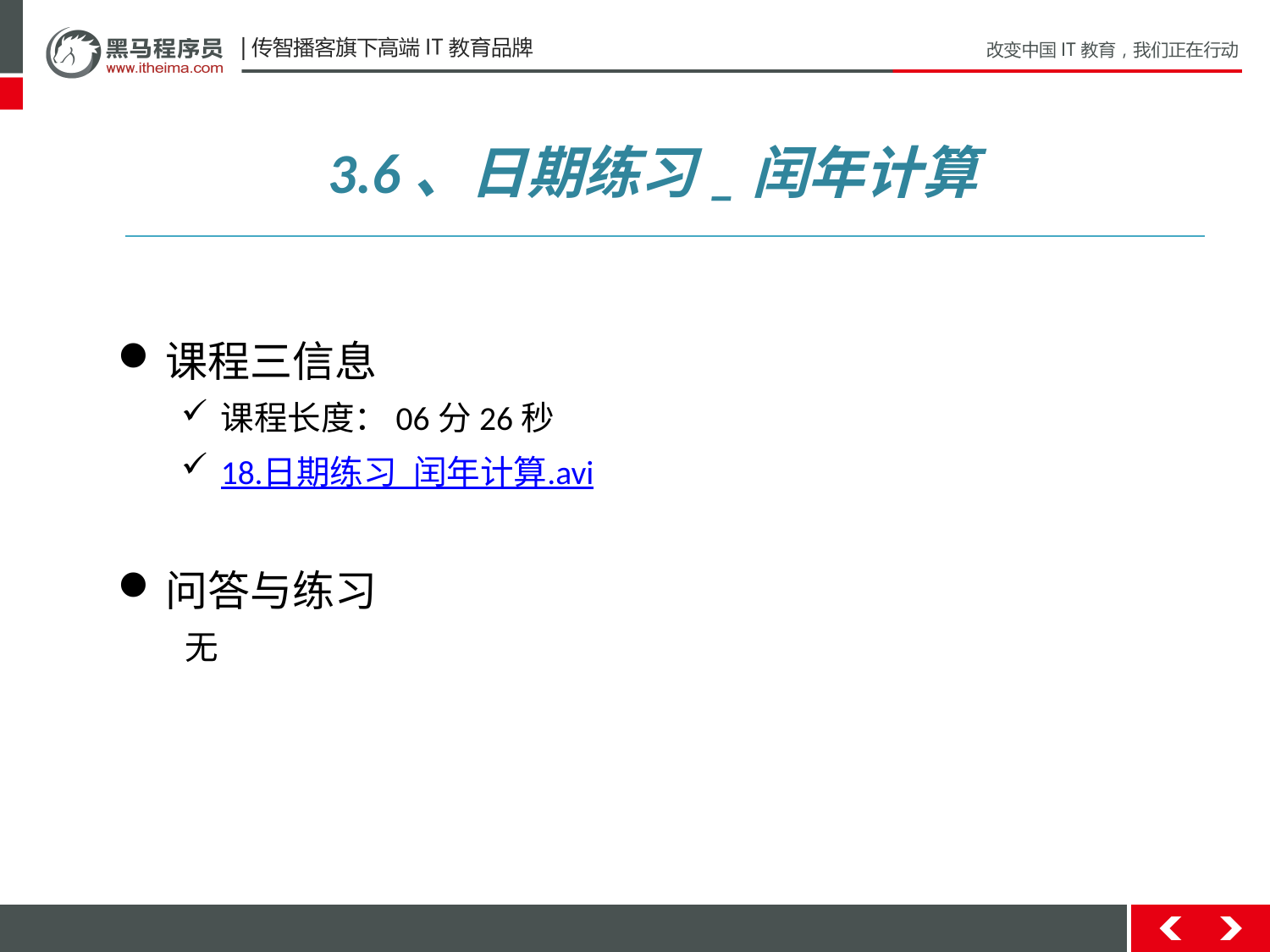

3.6、日期练习_闰年计算

课程三信息
课程长度：06分26秒
18.日期练习_闰年计算.avi

问答与练习
        无